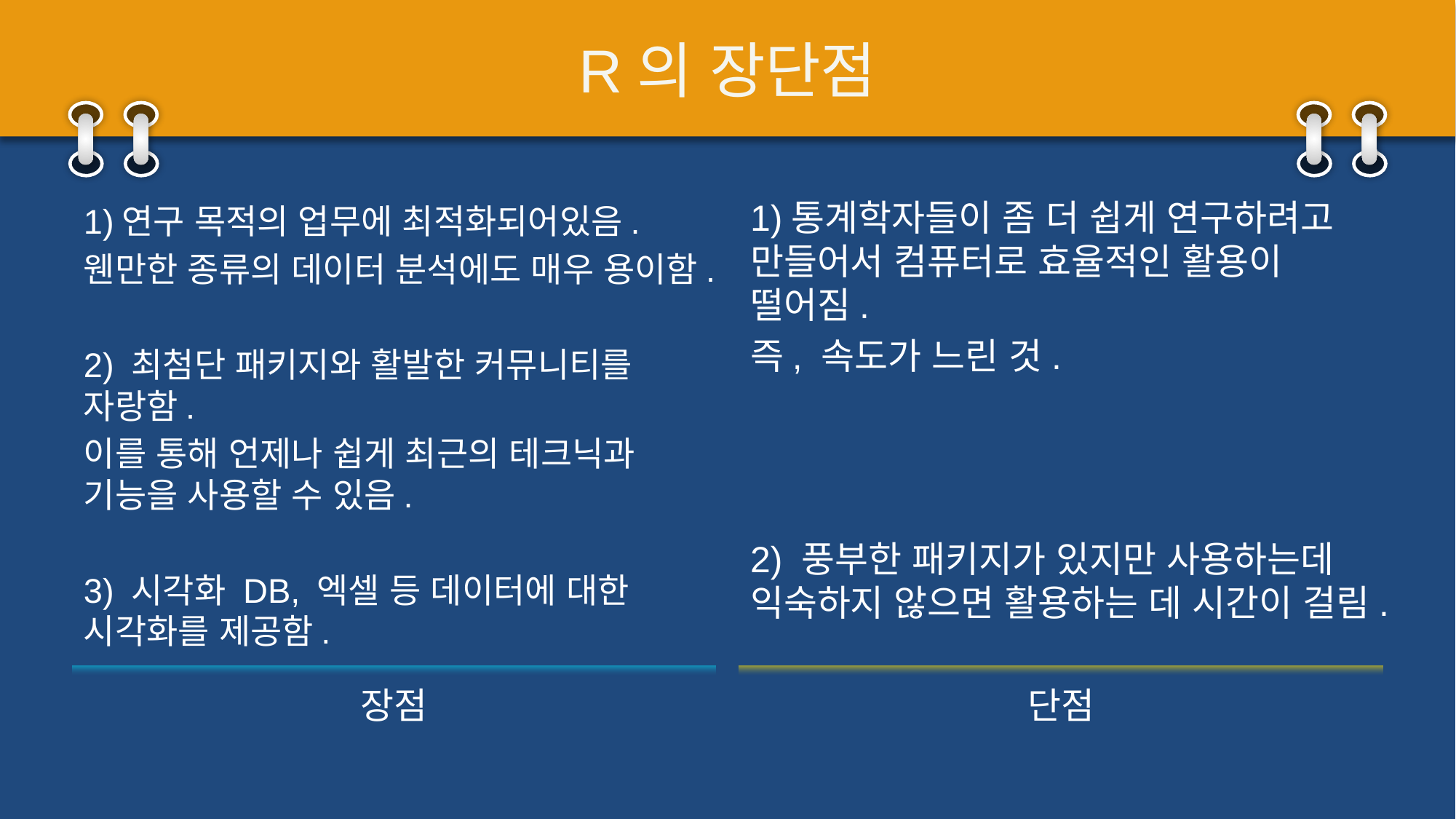

# R의 장단점
1)통계학자들이 좀 더 쉽게 연구하려고 만들어서 컴퓨터로 효율적인 활용이 떨어짐.
즉, 속도가 느린 것.

2) 풍부한 패키지가 있지만 사용하는데 익숙하지 않으면 활용하는 데 시간이 걸림.
1)연구 목적의 업무에 최적화되어있음.
웬만한 종류의 데이터 분석에도 매우 용이함.

2) 최첨단 패키지와 활발한 커뮤니티를 자랑함.
이를 통해 언제나 쉽게 최근의 테크닉과 기능을 사용할 수 있음.

3) 시각화 DB, 엑셀 등 데이터에 대한 시각화를 제공함.
장점
단점